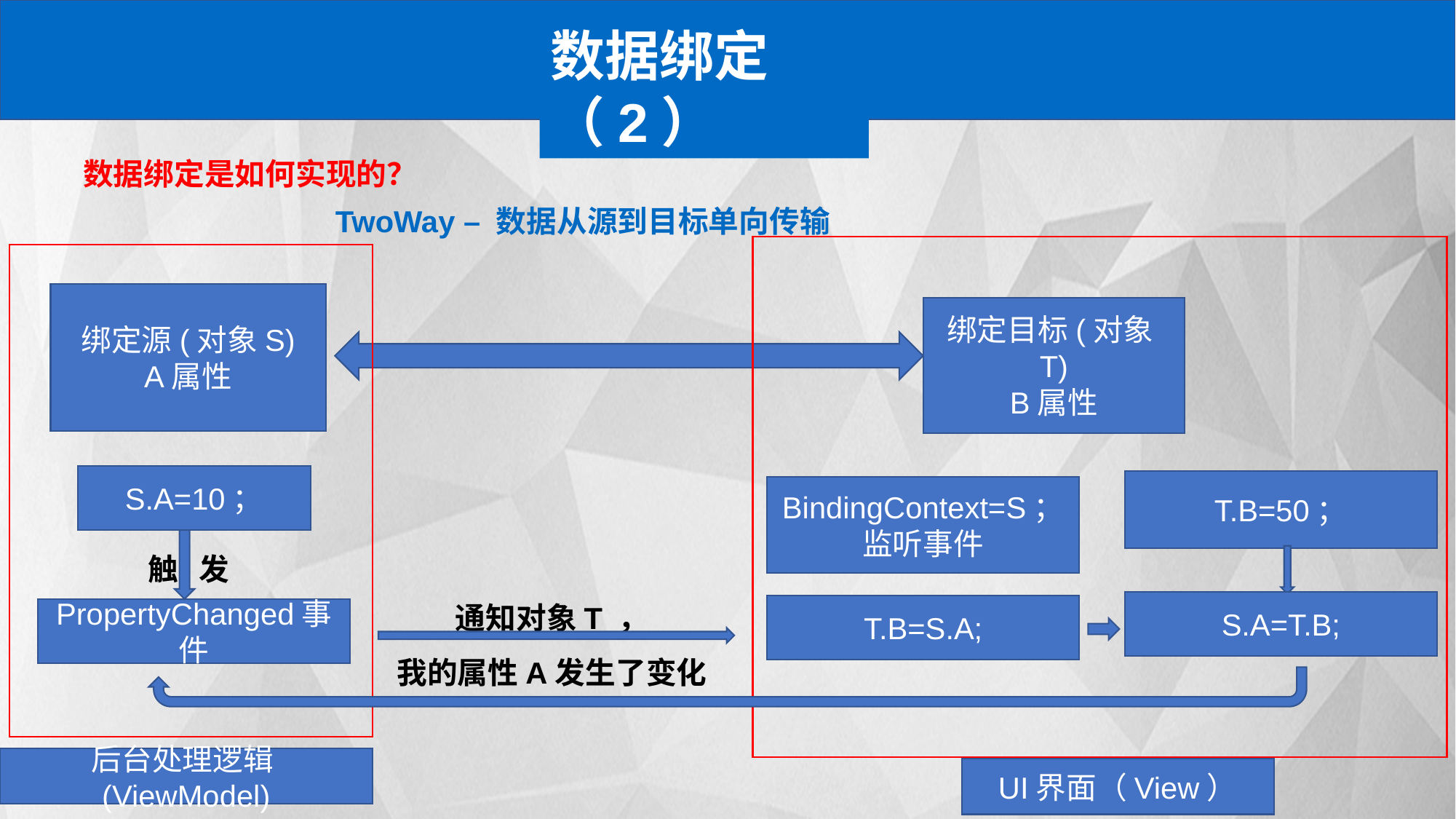

数据绑定（2）
数据绑定是如何实现的？
TwoWay – 数据从源到目标单向传输

绑定源(对象S)
A属性
绑定目标(对象T)
B属性

S.A=10；
T.B=50；
BindingContext=S；
监听事件

触   发

通知对象T ，
我的属性A发生了变化
S.A=T.B;
T.B=S.A;
PropertyChanged事件

后台处理逻辑(ViewModel)
UI界面（View）